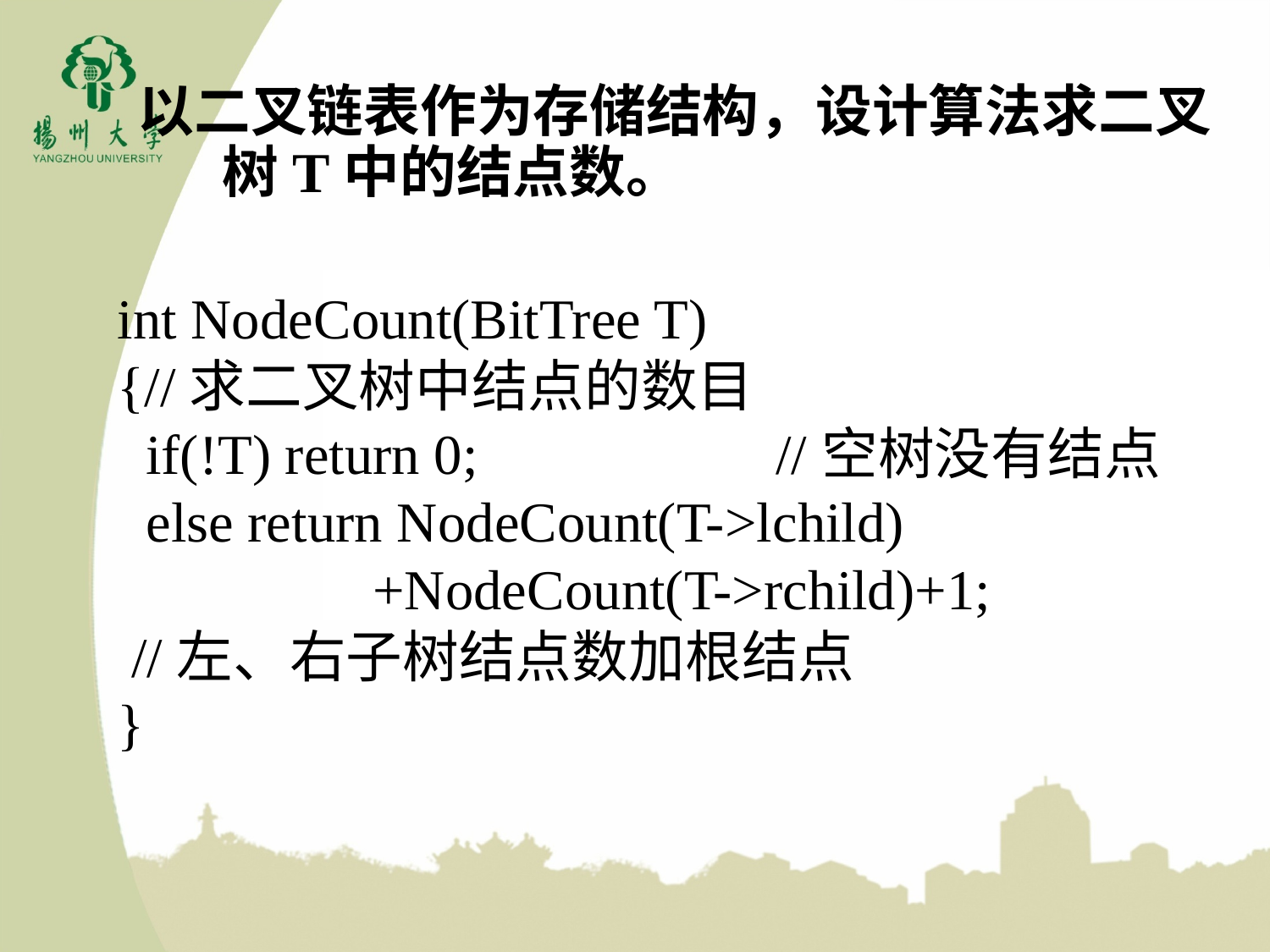

以二叉链表作为存储结构，设计算法求二叉树T中的结点数。
int NodeCount(BitTree T)
{//求二叉树中结点的数目
  if(!T) return 0;                     //空树没有结点
  else return NodeCount(T->lchild)
                  +NodeCount(T->rchild)+1;
 //左、右子树结点数加根结点
}